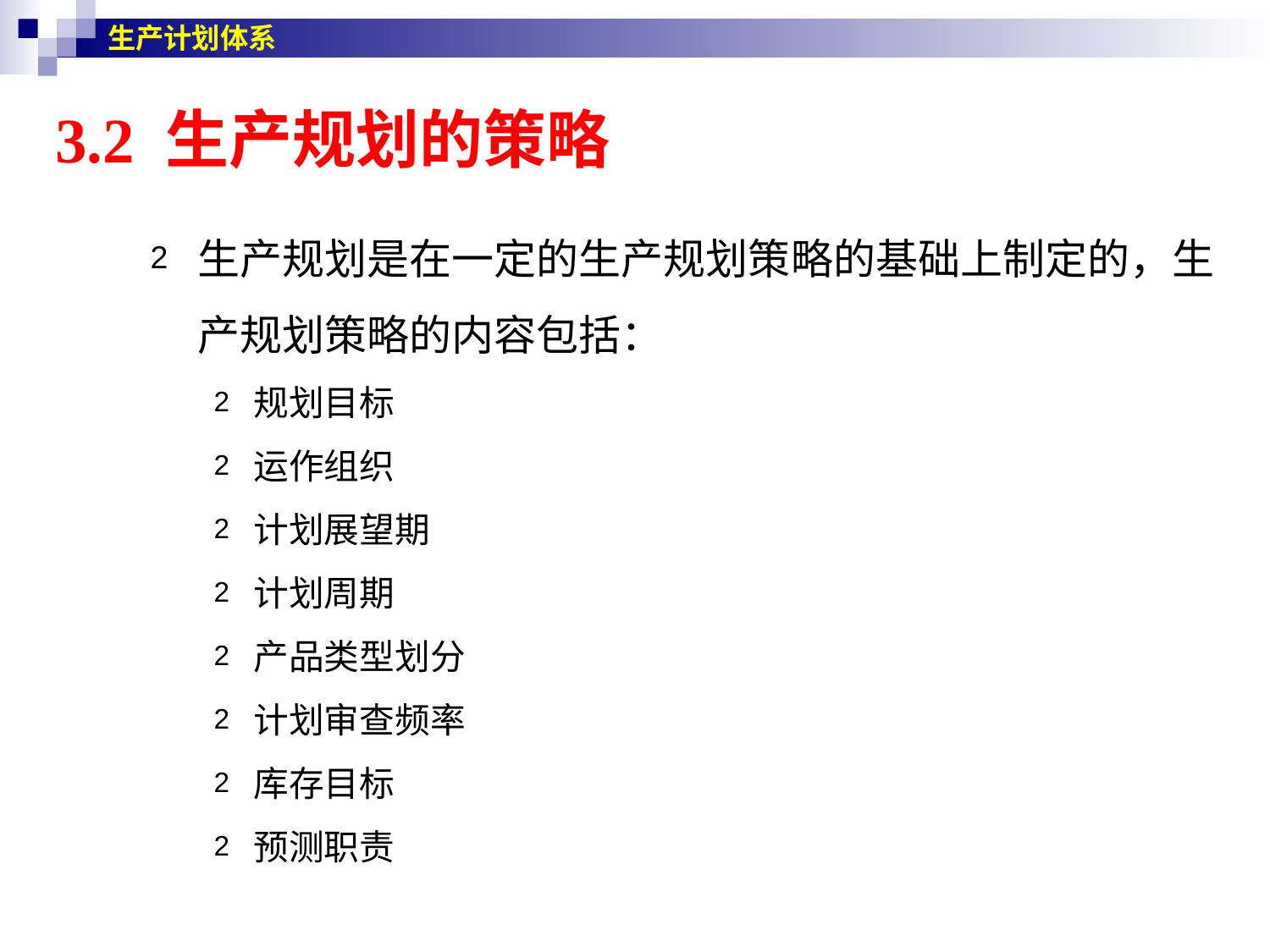

生产计划体系
# 3.2 生产规划的策略
生产规划是在一定的生产规划策略的基础上制定的，生产规划策略的内容包括：
规划目标
运作组织
计划展望期
计划周期
产品类型划分
计划审查频率
库存目标
预测职责